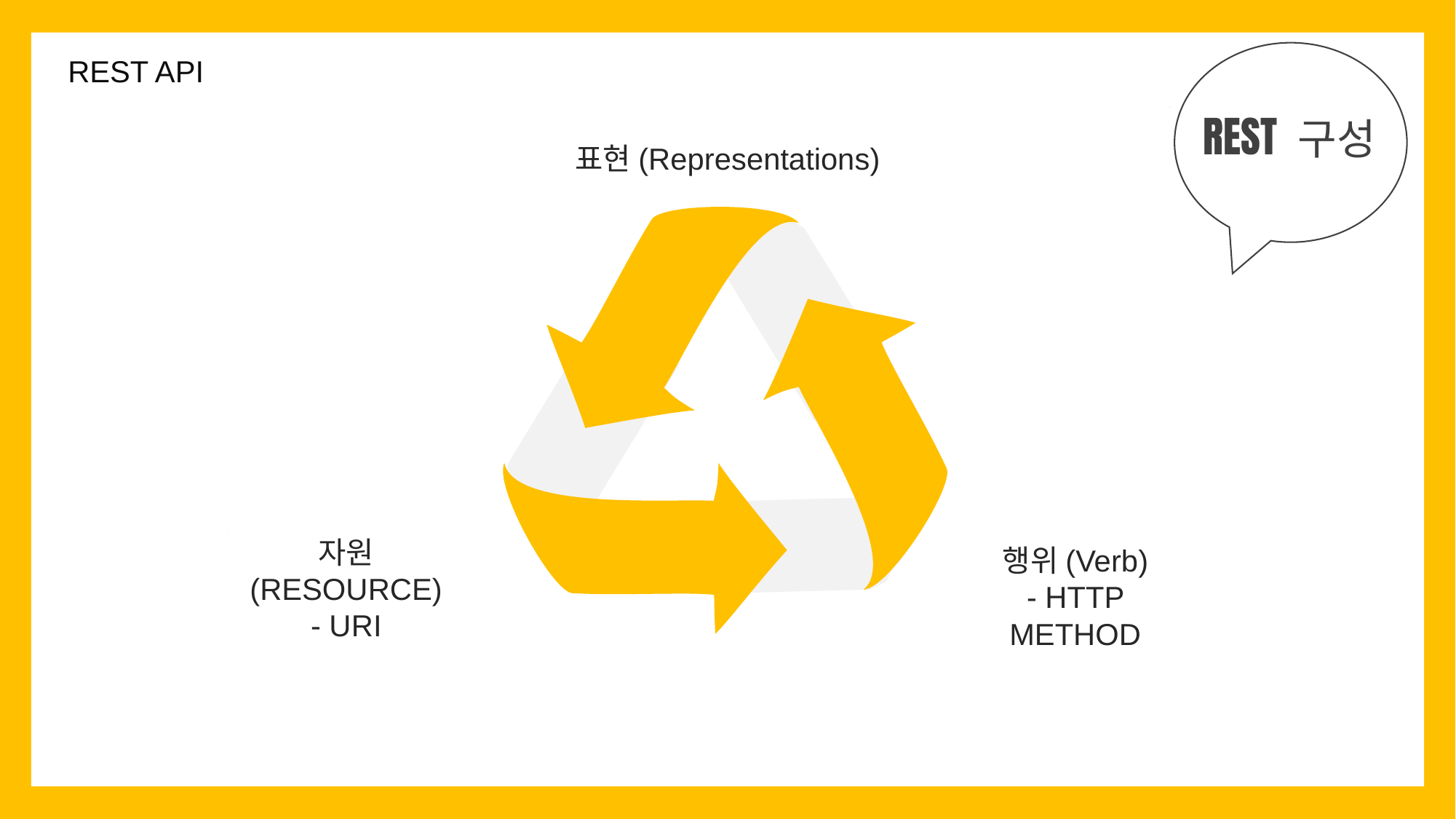

REST API
REST 구성
표현(Representations)

자원 (RESOURCE)
- URI
행위(Verb)
- HTTP METHOD